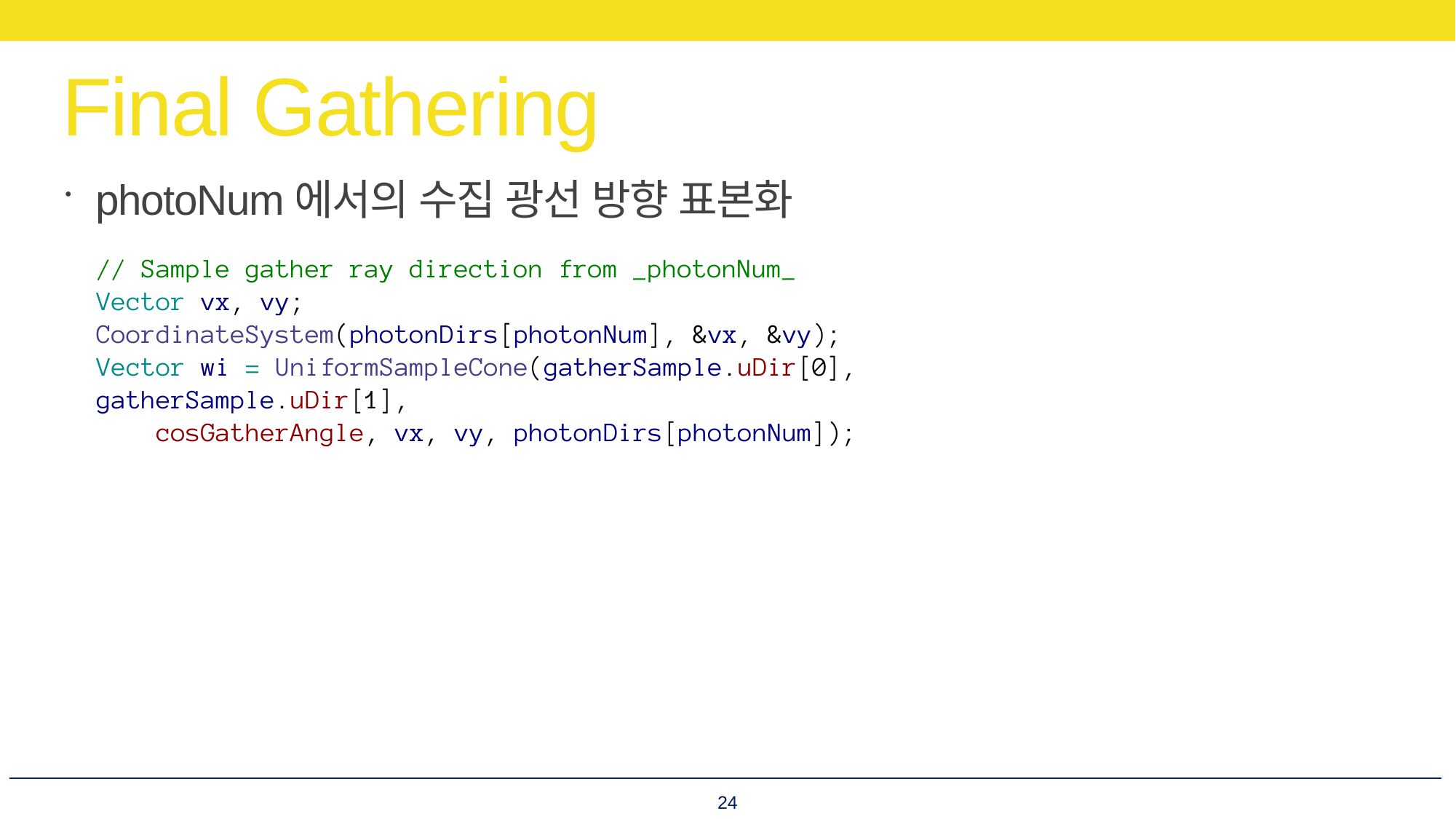

# Final Gathering
photoNum에서의 수집 광선 방향 표본화
// Sample gather ray direction from _photonNum_
Vector vx, vy;
CoordinateSystem(photonDirs[photonNum], &vx, &vy);
Vector wi = UniformSampleCone(gatherSample.uDir[0], gatherSample.uDir[1],
    cosGatherAngle, vx, vy, photonDirs[photonNum]);
24